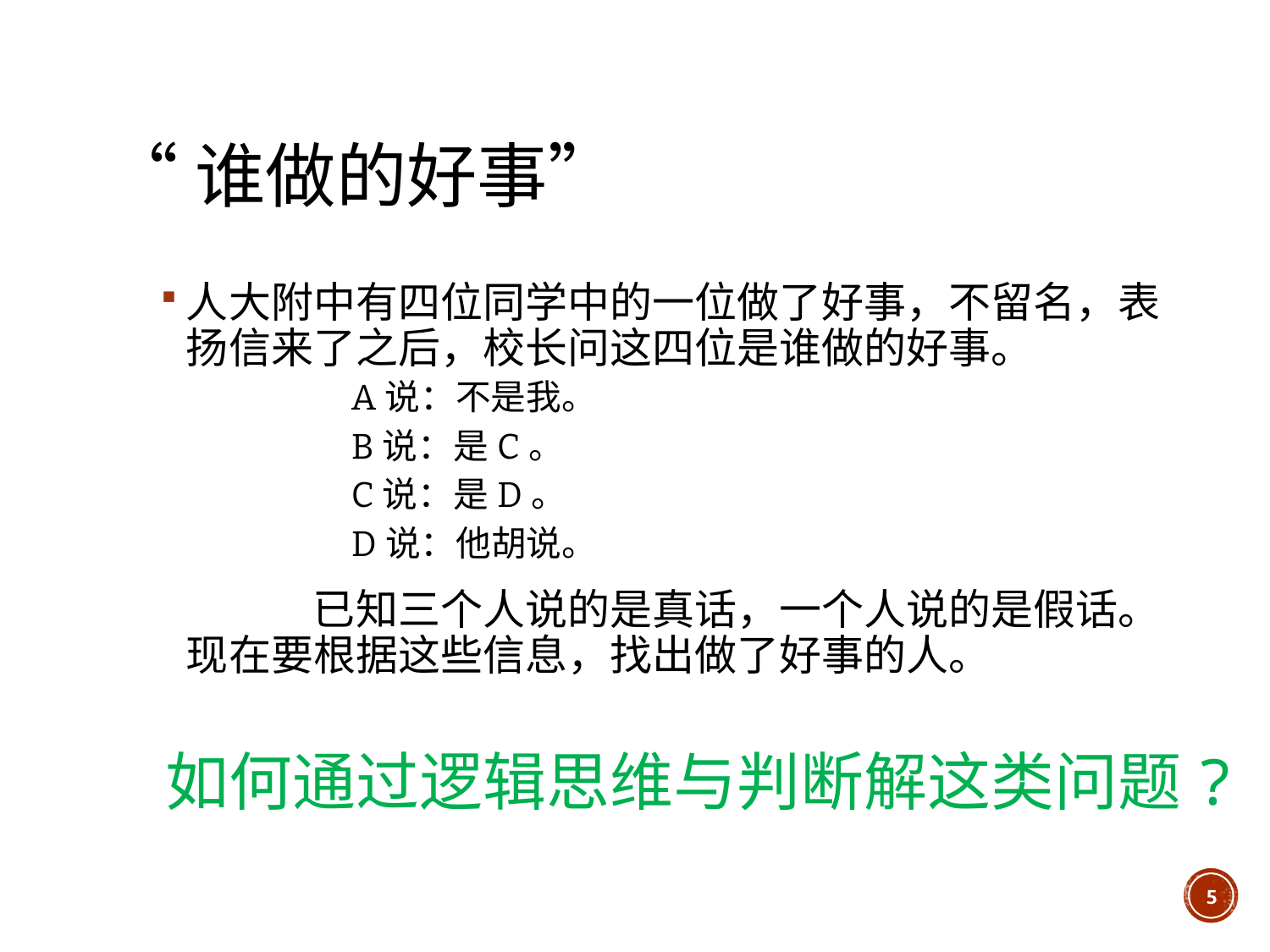

# “谁做的好事”
人大附中有四位同学中的一位做了好事，不留名，表扬信来了之后，校长问这四位是谁做的好事。
		A说：不是我。
		B说：是C。
		C说：是D。
		D说：他胡说。
		已知三个人说的是真话，一个人说的是假话。现在要根据这些信息，找出做了好事的人。
	如何通过逻辑思维与判断解这类问题?
5